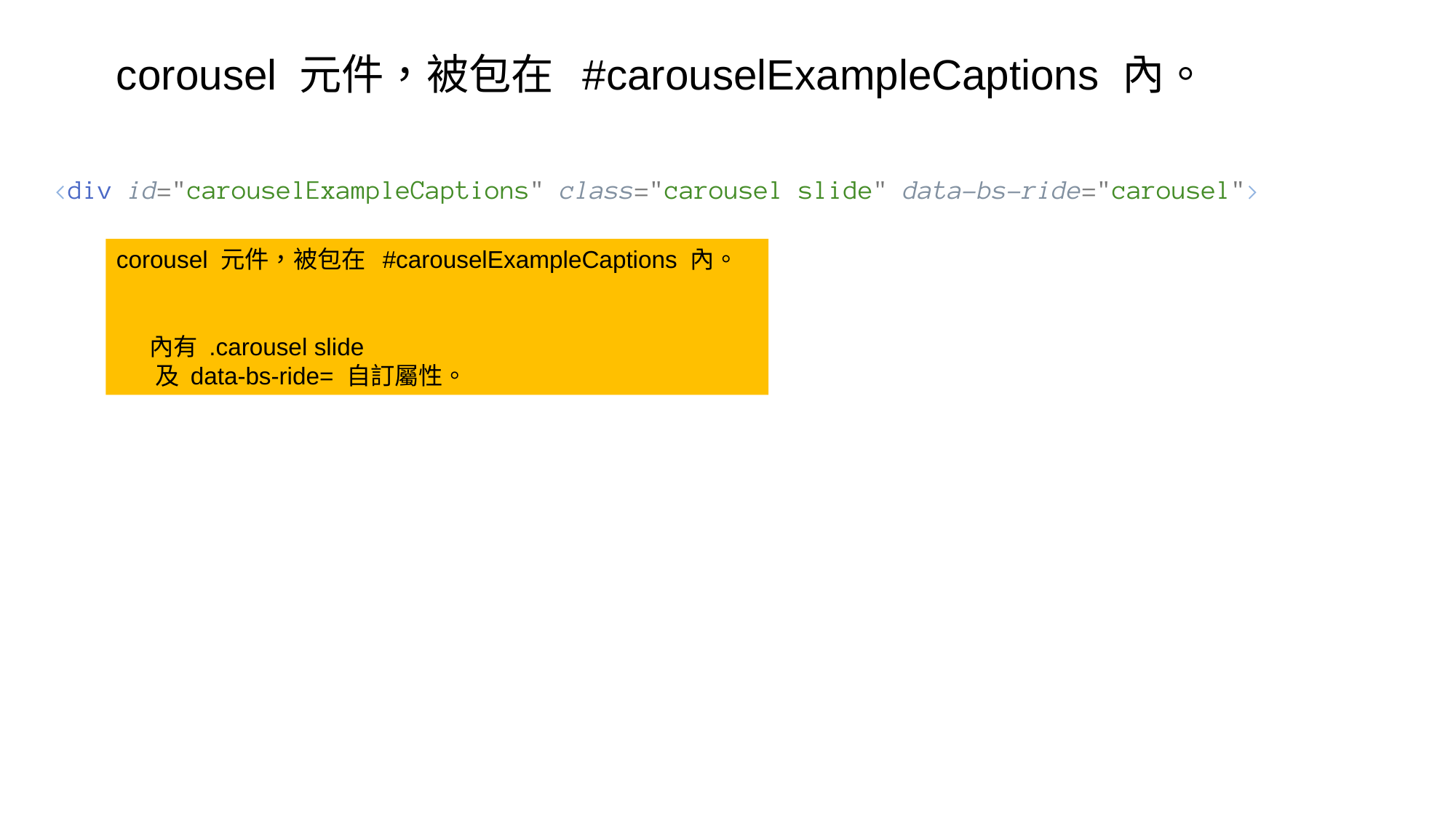

corousel 元件，被包在  #carouselExampleCaptions 內。

<div id="carouselExampleCaptions" class="carousel slide" data-bs-ride="carousel">
corousel 元件，被包在  #carouselExampleCaptions 內。

     內有 .carousel slide
      及 data-bs-ride= 自訂屬性。